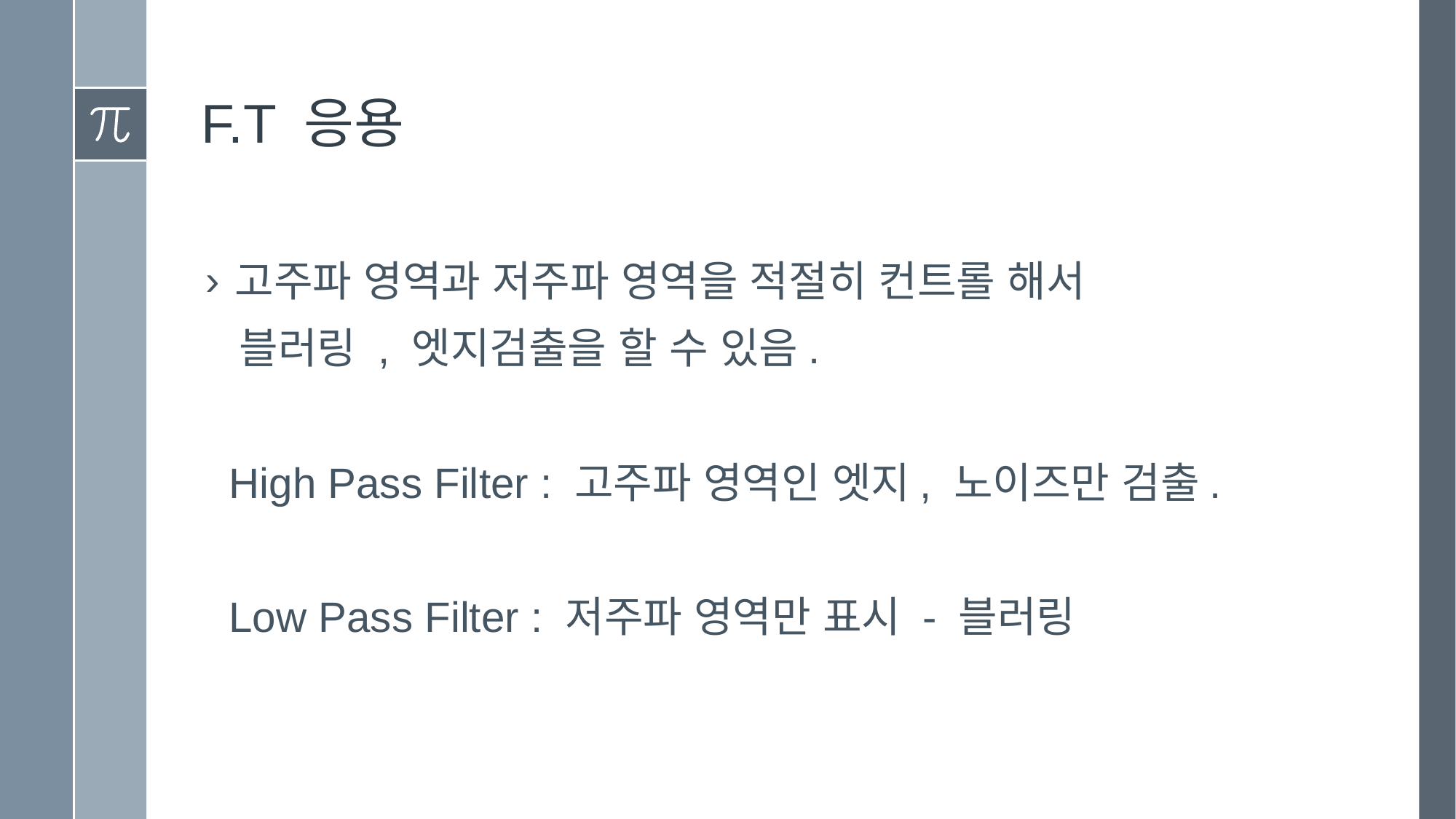

# F.T 응용
고주파 영역과 저주파 영역을 적절히 컨트롤 해서
  블러링 , 엣지검출을 할 수 있음.

  High Pass Filter : 고주파 영역인 엣지, 노이즈만 검출.

  Low Pass Filter : 저주파 영역만 표시 - 블러링